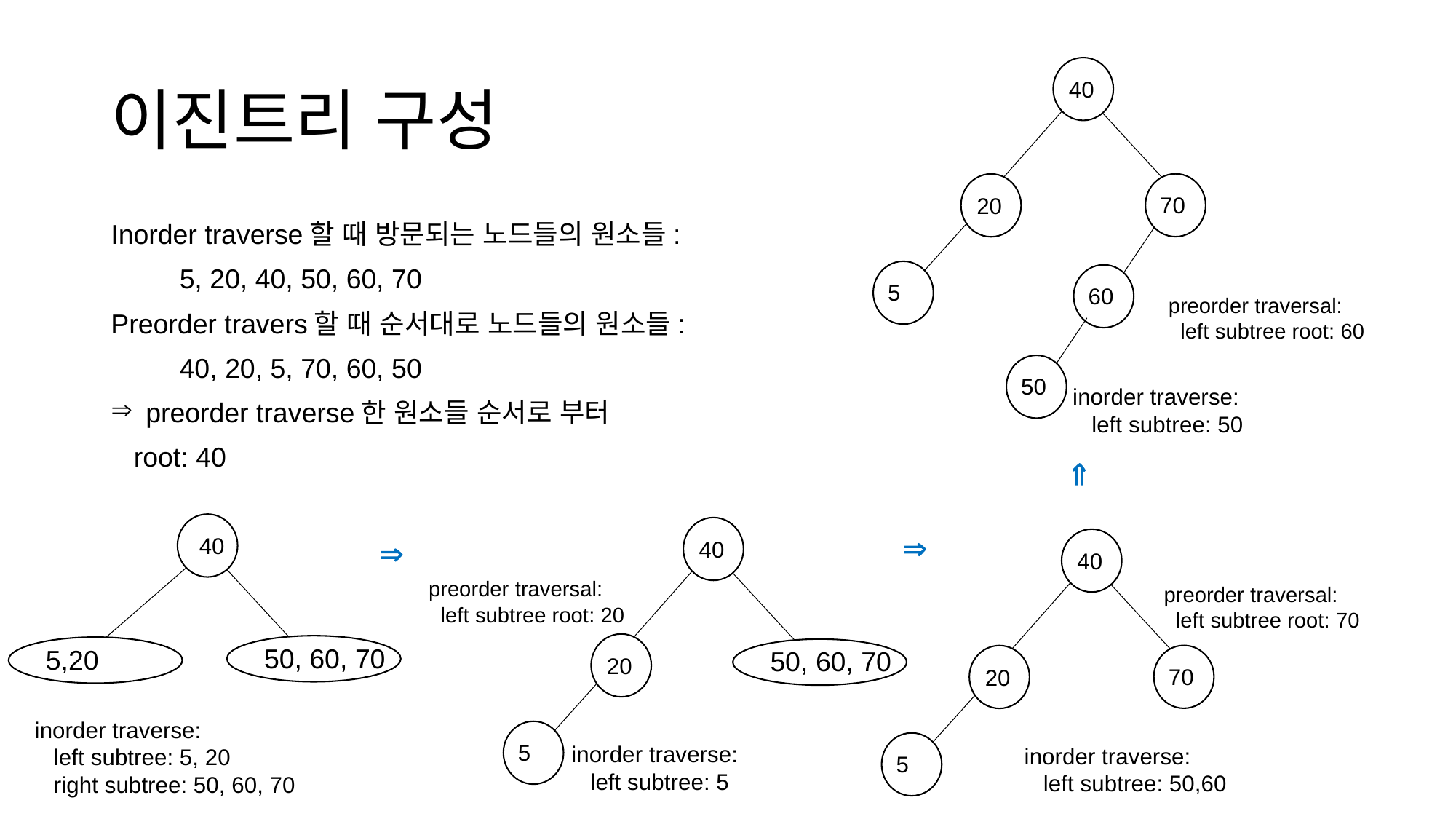

# 이진트리 구성

40

70

20
Inorder traverse할 때 방문되는 노드들의 원소들:
         5, 20, 40, 50, 60, 70
Preorder travers할 때 순서대로 노드들의 원소들:
         40, 20, 5, 70, 60, 50
 preorder traverse한 원소들 순서로 부터
   root: 40

5

60
preorder traversal:
  left subtree root: 60

50
inorder traverse:
   left subtree: 50
⇑

40

40
⇒
⇒

40
preorder traversal:
  left subtree root: 20
preorder traversal:
  left subtree root: 70

20

50, 60, 70

5,20

50, 60, 70

70

20
inorder traverse:
   left subtree: 5, 20
   right subtree: 50, 60, 70

5

5
inorder traverse:
   left subtree: 5
inorder traverse:
   left subtree: 50,60